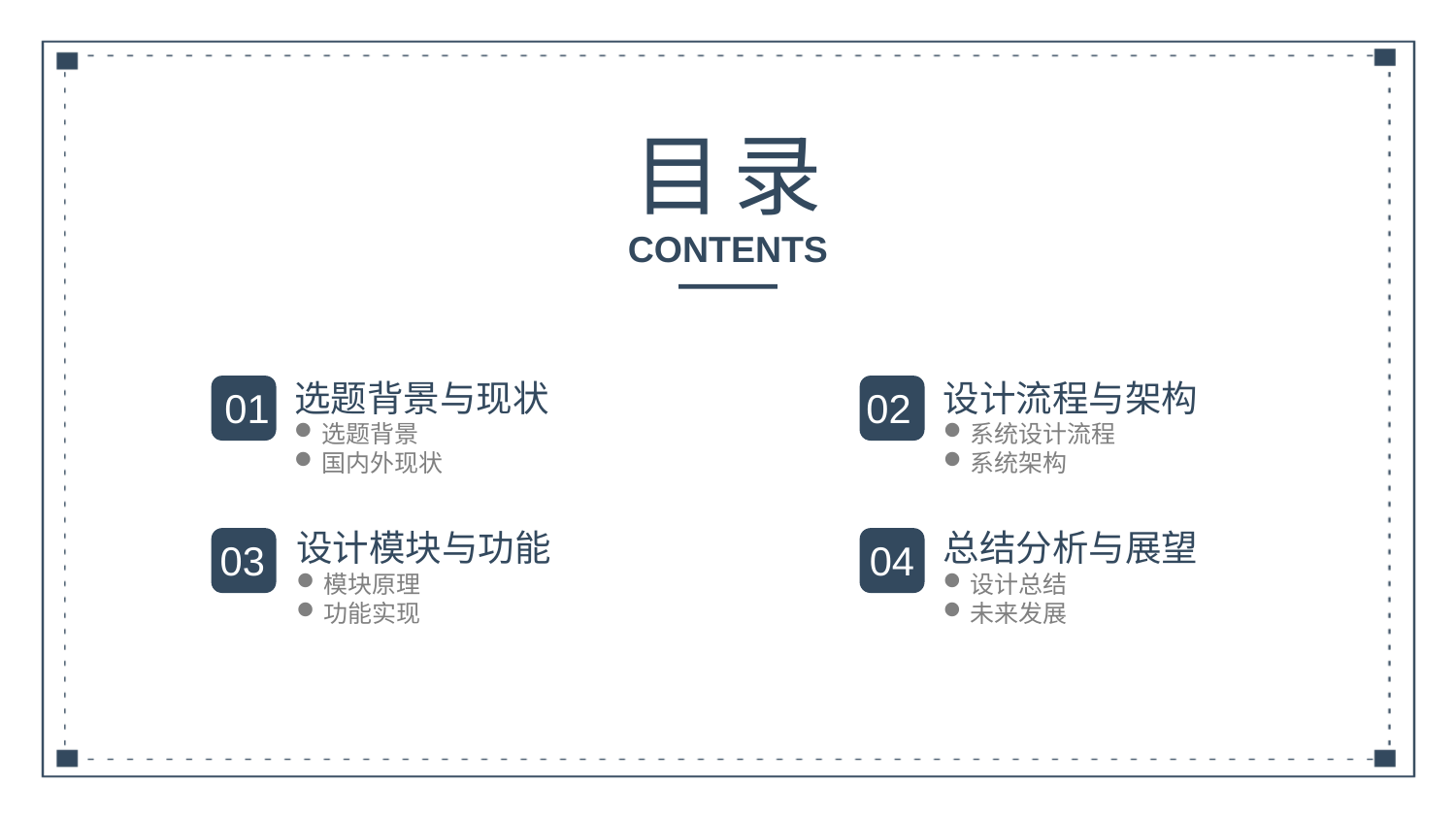

行业PPT模板http://www.1ppt.com/hangye/
目 录
CONTENTS

选题背景与现状
选题背景
国内外现状
设计流程与架构
系统设计流程
系统架构

01
02
设计模块与功能
模块原理
功能实现

总结分析与展望
设计总结
未来发展

03
04